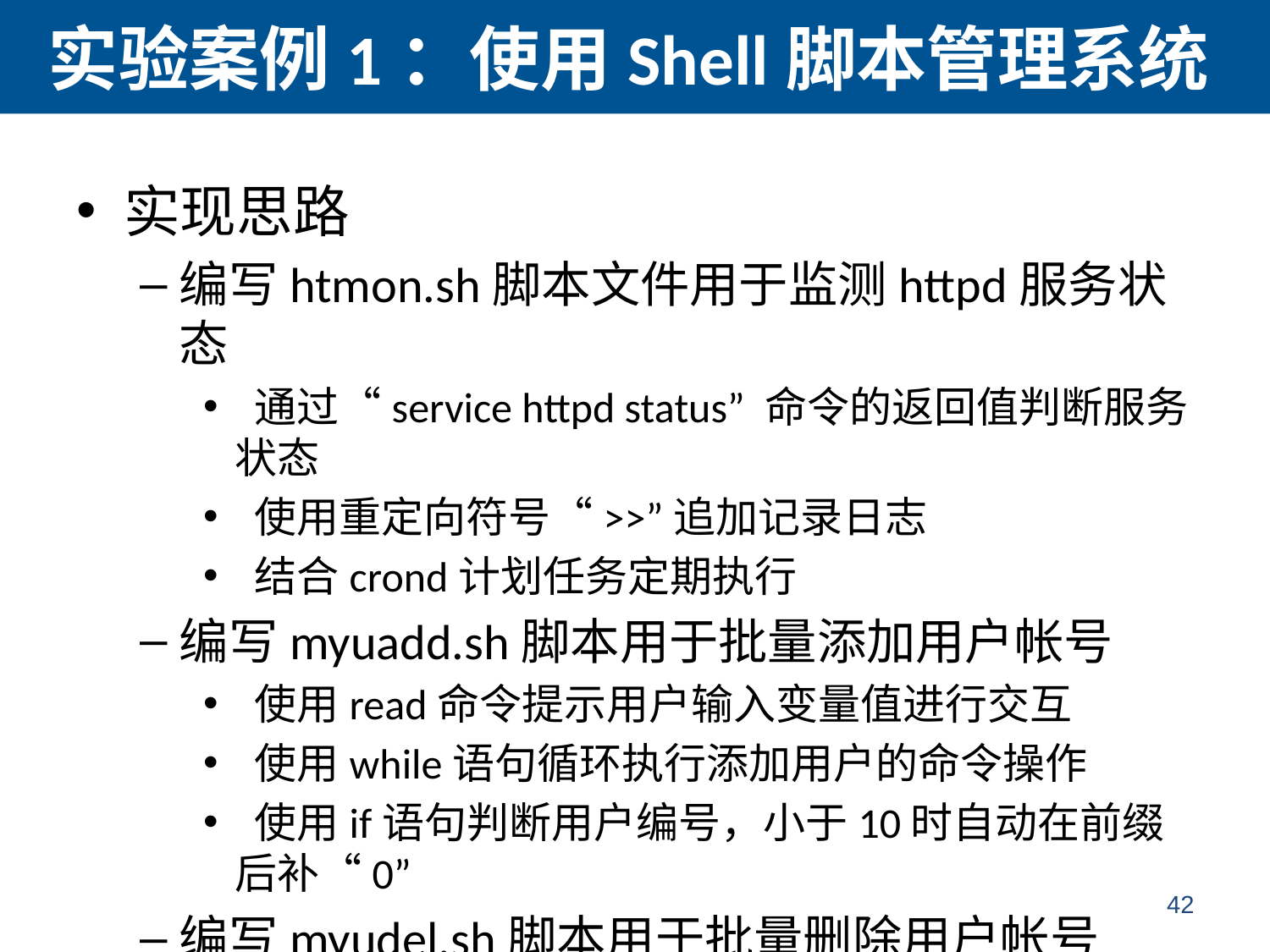

# 实验案例1：使用Shell脚本管理系统
实现思路
编写htmon.sh脚本文件用于监测httpd服务状态
 通过“service httpd status” 命令的返回值判断服务状态
 使用重定向符号“>>”追加记录日志
 结合crond计划任务定期执行
编写myuadd.sh脚本用于批量添加用户帐号
 使用read命令提示用户输入变量值进行交互
 使用while语句循环执行添加用户的命令操作
 使用if语句判断用户编号，小于10时自动在前缀后补“0”
编写myudel.sh脚本用于批量删除用户帐号
 通过位置参数“$1”传递要删除用户的名称前缀
 结合“grep -v root”排除掉root用户
 使用for循环批量删除符合条件的用户
42